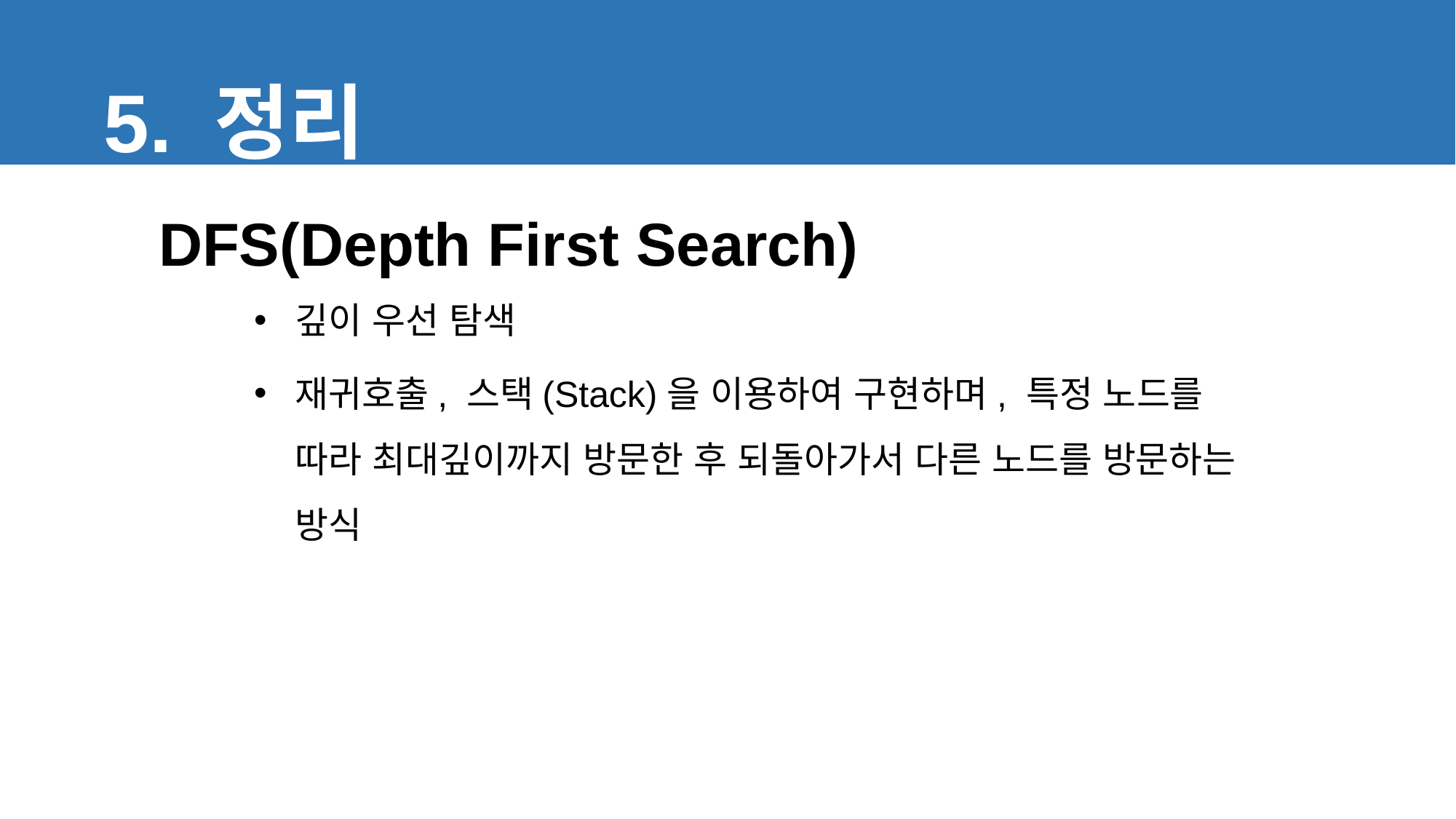

5. 정리
DFS(Depth First Search)
깊이 우선 탐색
재귀호출, 스택(Stack)을 이용하여 구현하며, 특정 노드를 따라 최대깊이까지 방문한 후 되돌아가서 다른 노드를 방문하는 방식